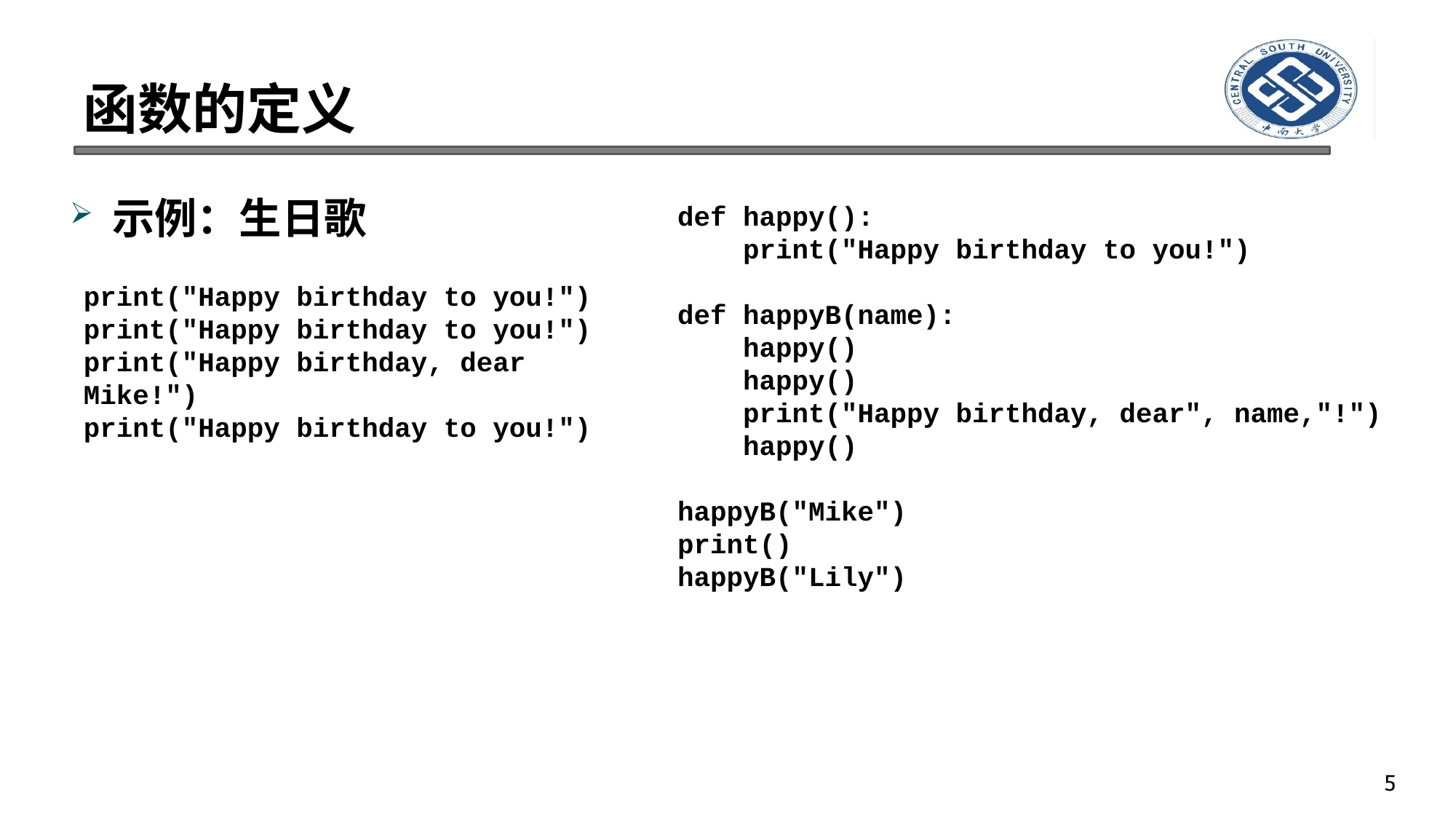

# 函数的定义
示例：生日歌
def happy():
    print("Happy birthday to you!")

def happyB(name):
    happy()
    happy()
    print("Happy birthday, dear", name,"!")
    happy()

happyB("Mike")
print()
happyB("Lily")
print("Happy birthday to you!")
print("Happy birthday to you!")
print("Happy birthday, dear Mike!")
print("Happy birthday to you!")
5